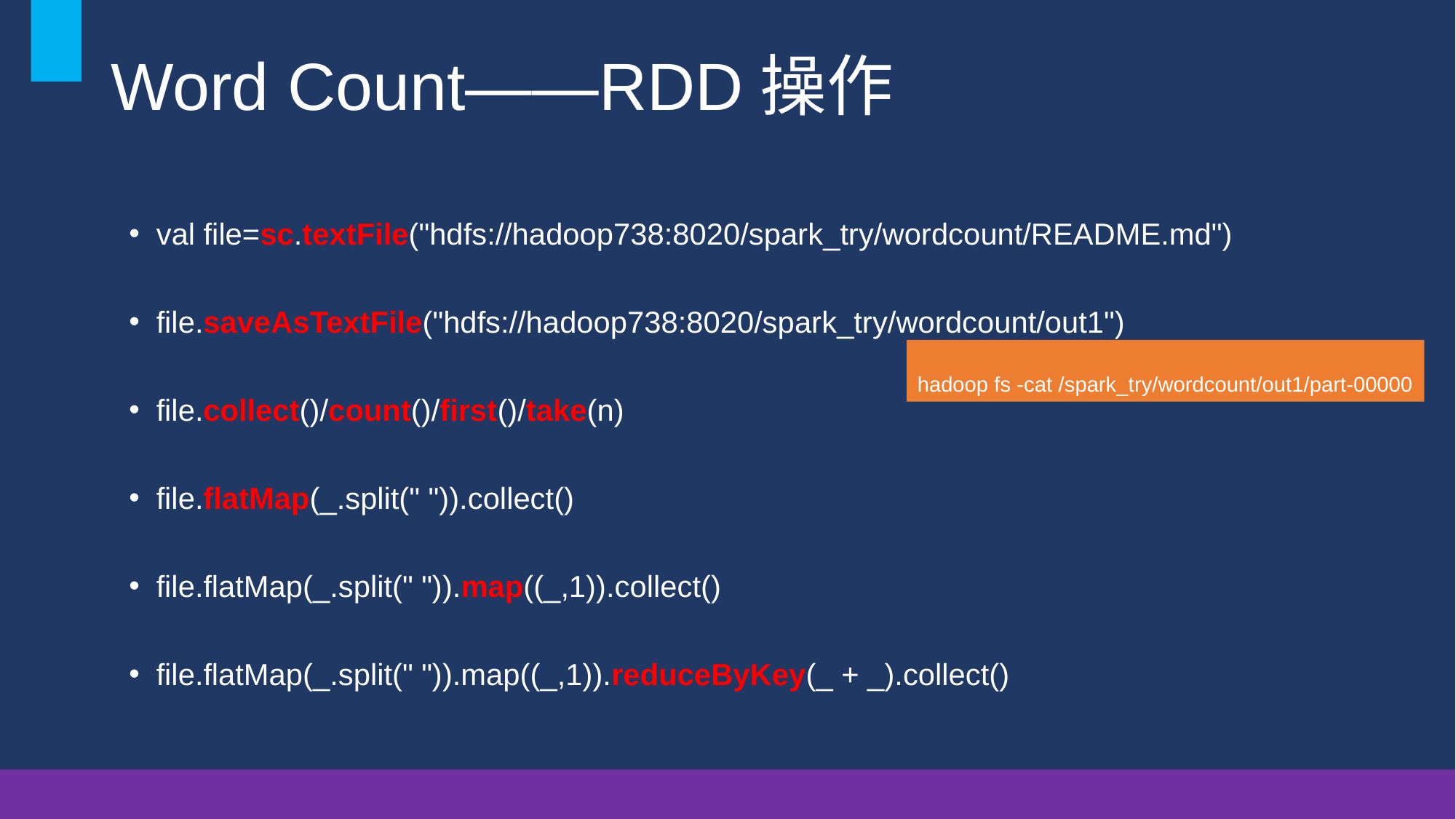

# Word Count——RDD操作
val file=sc.textFile("hdfs://hadoop738:8020/spark_try/wordcount/README.md")
file.saveAsTextFile("hdfs://hadoop738:8020/spark_try/wordcount/out1")
file.collect()/count()/first()/take(n)
file.flatMap(_.split(" ")).collect()
file.flatMap(_.split(" ")).map((_,1)).collect()
file.flatMap(_.split(" ")).map((_,1)).reduceByKey(_ + _).collect()
hadoop fs -cat /spark_try/wordcount/out1/part-00000